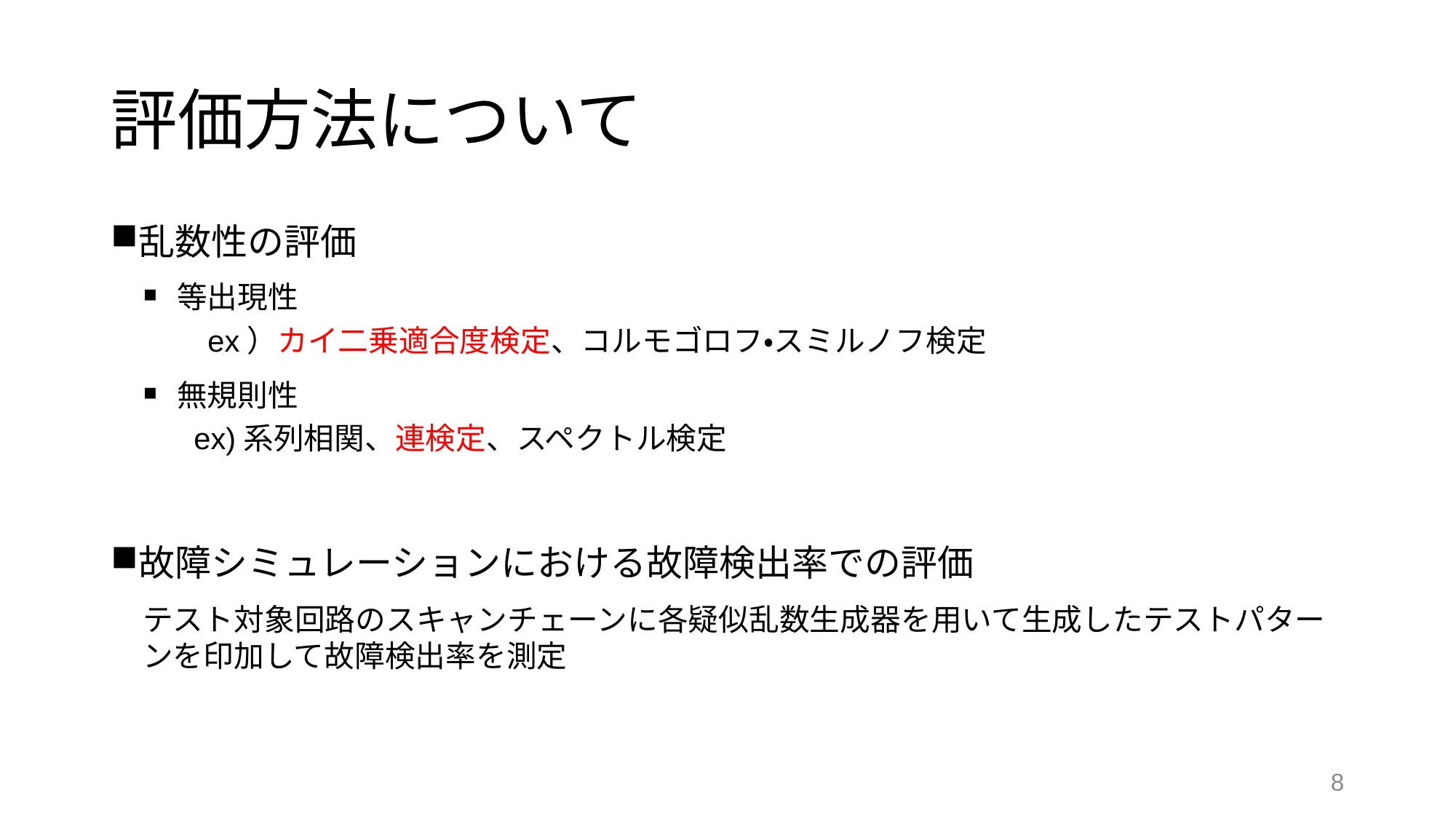

# 評価方法について
乱数性の評価

故障シミュレーションにおける故障検出率での評価
等出現性
　　ex）カイ二乗適合度検定、コルモゴロフ・スミルノフ検定
無規則性
     ex)系列相関、連検定、スペクトル検定
テスト対象回路のスキャンチェーンに各疑似乱数生成器を用いて生成したテストパターンを印加して故障検出率を測定
8